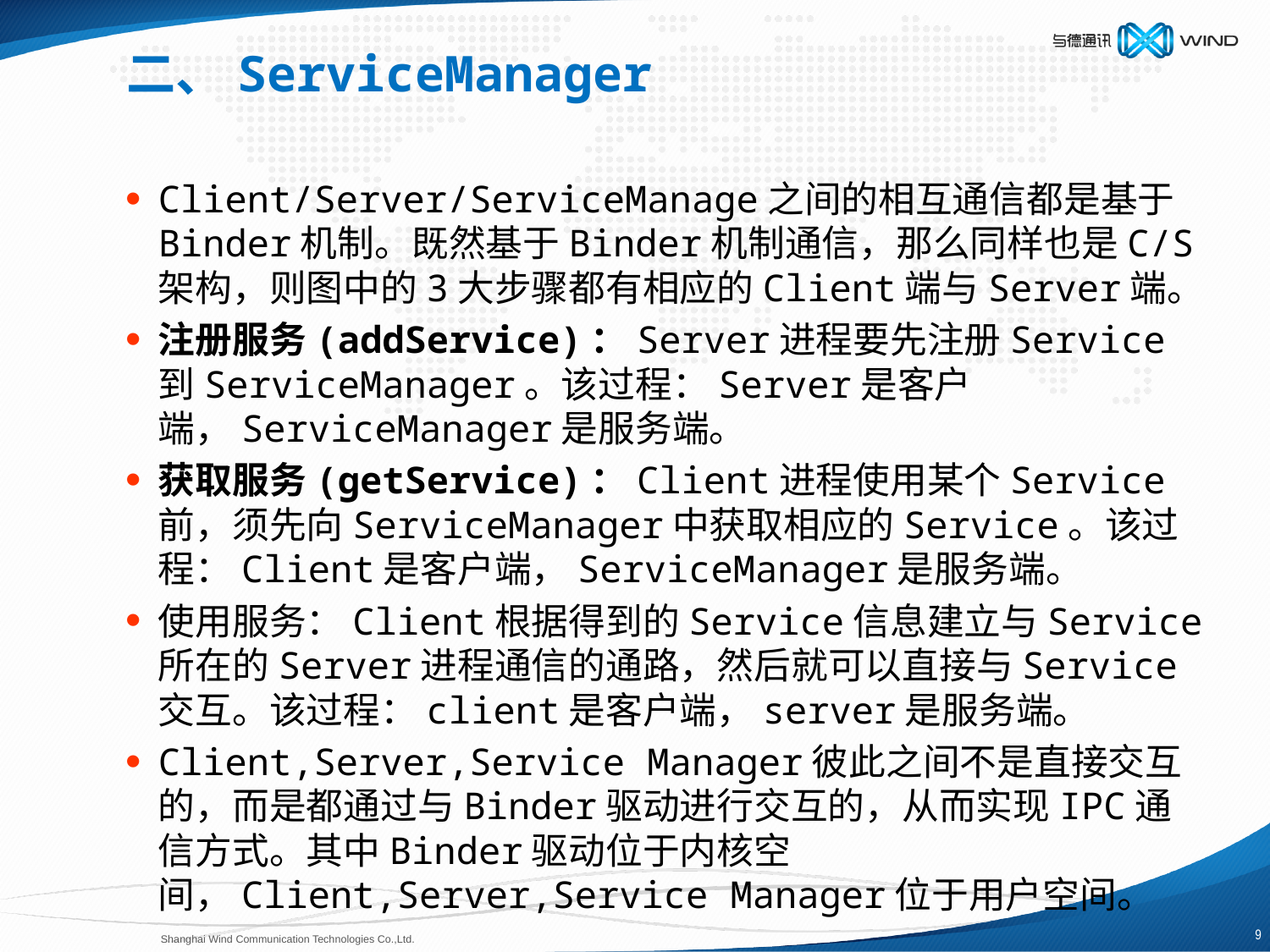

# 二、ServiceManager
Client/Server/ServiceManage之间的相互通信都是基于Binder机制。既然基于Binder机制通信，那么同样也是C/S架构，则图中的3大步骤都有相应的Client端与Server端。
注册服务(addService)：Server进程要先注册Service到ServiceManager。该过程：Server是客户端，ServiceManager是服务端。
获取服务(getService)：Client进程使用某个Service前，须先向ServiceManager中获取相应的Service。该过程：Client是客户端，ServiceManager是服务端。
使用服务：Client根据得到的Service信息建立与Service所在的Server进程通信的通路，然后就可以直接与Service交互。该过程：client是客户端，server是服务端。
Client,Server,Service Manager彼此之间不是直接交互的，而是都通过与Binder驱动进行交互的，从而实现IPC通信方式。其中Binder驱动位于内核空间，Client,Server,Service Manager位于用户空间。

9